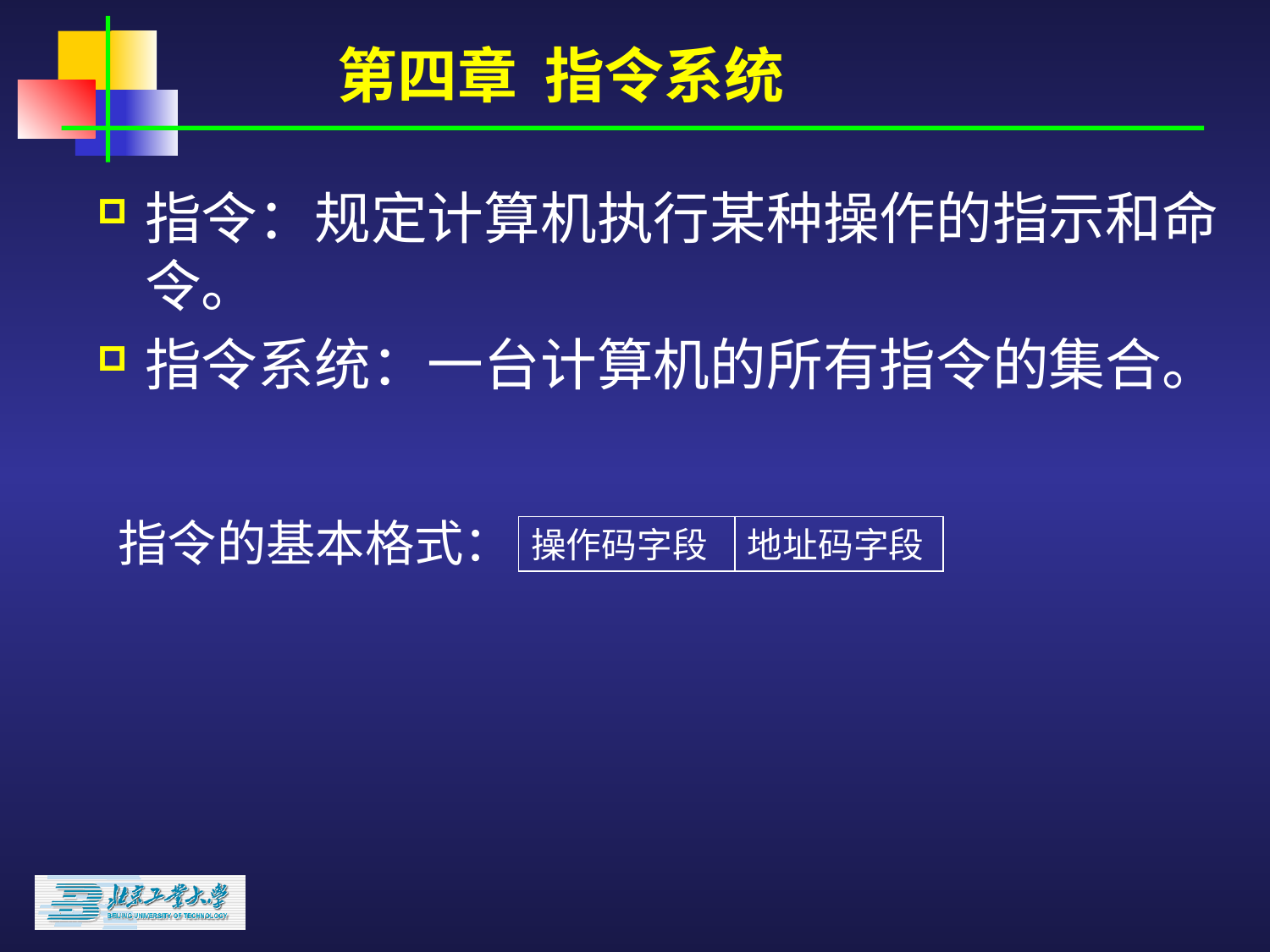

# 第四章  指令系统
指令：规定计算机执行某种操作的指示和命令。
指令系统：一台计算机的所有指令的集合。
指令的基本格式：
操作码字段
地址码字段